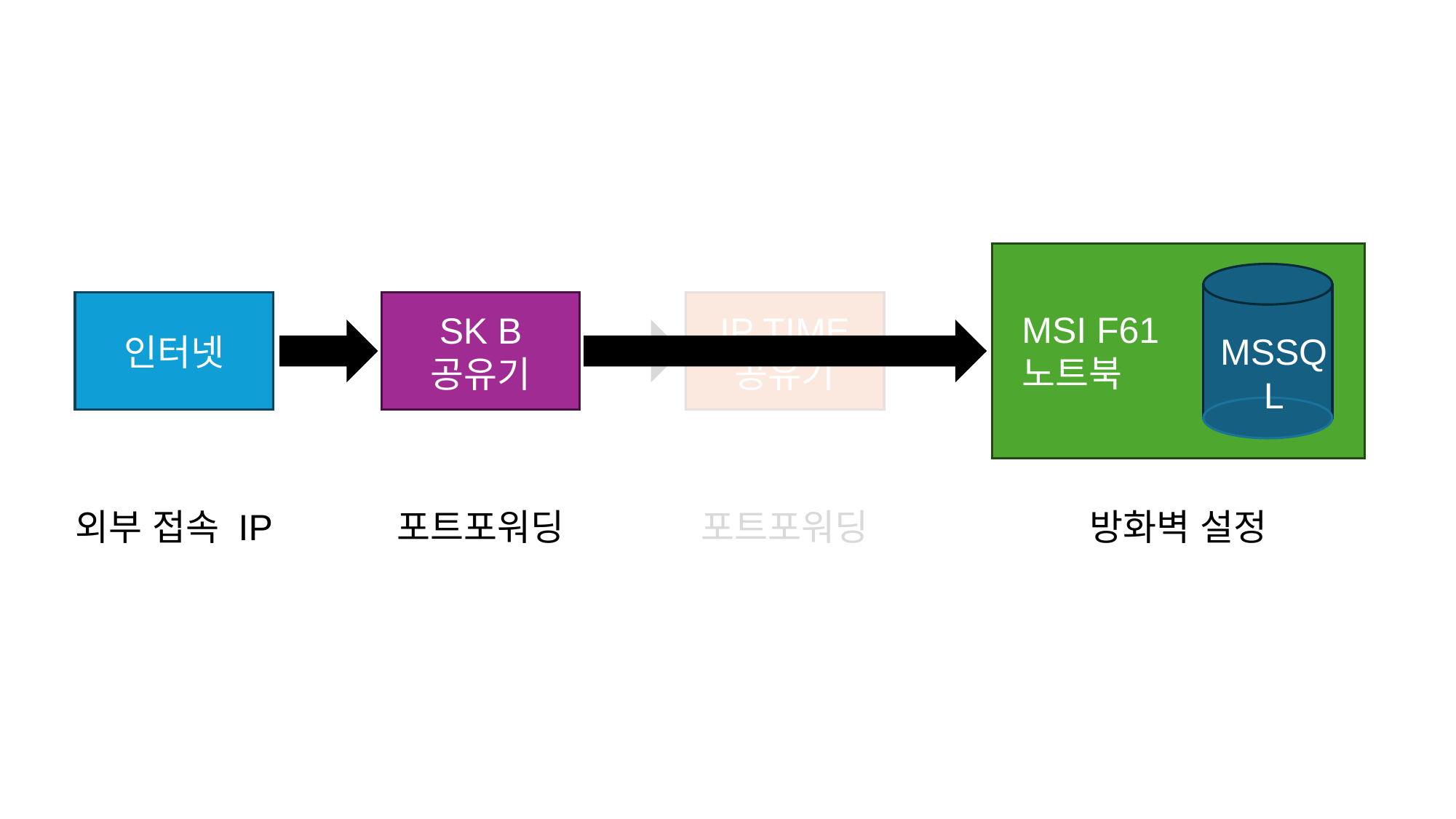

IP TIME
공유기
인터넷
SK B
공유기
MSI F61
노트북

MSSQL
외부 접속 IP
포트포워딩
포트포워딩
방화벽 설정